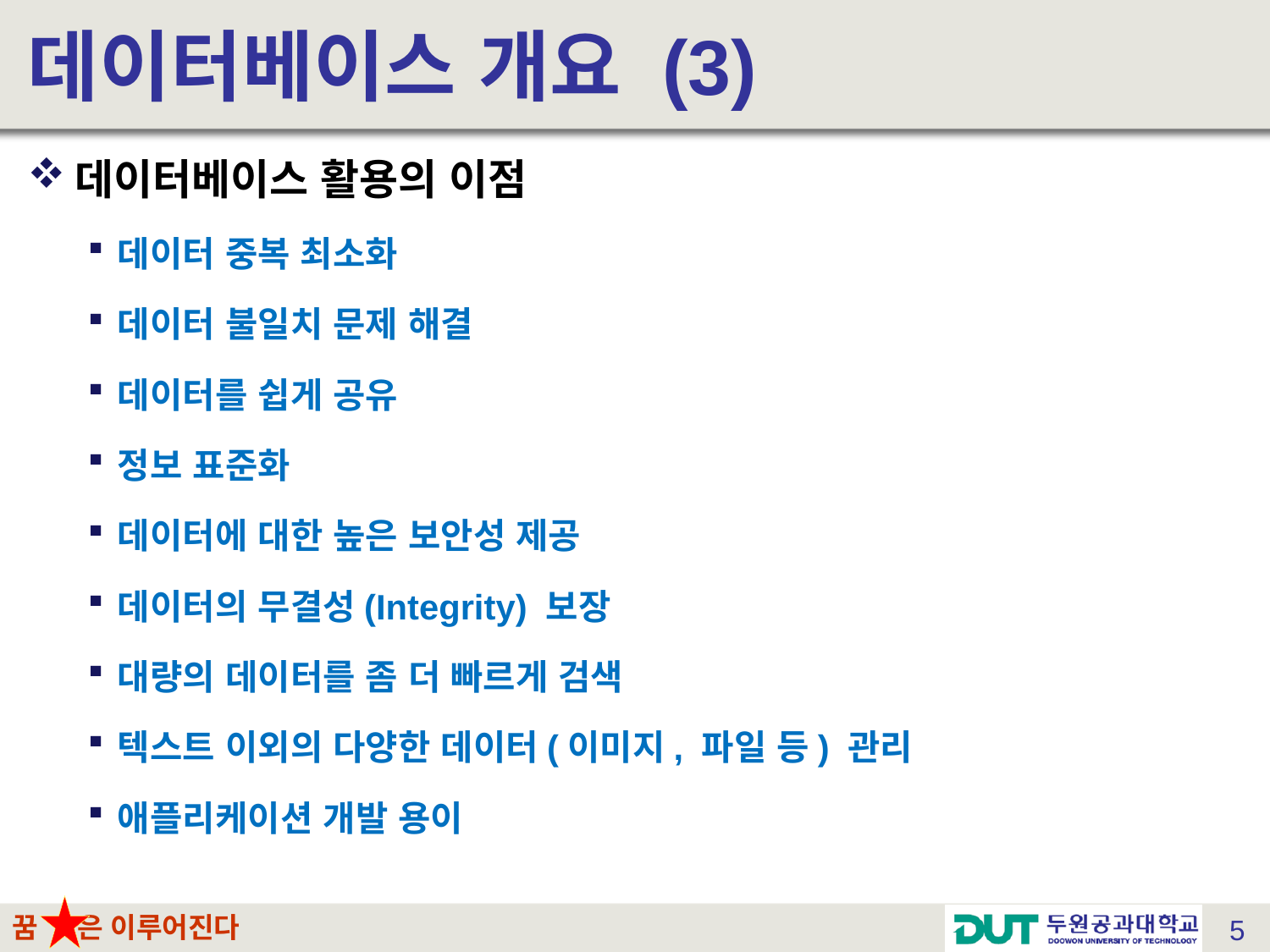

# 데이터베이스 개요 (3)
데이터베이스 활용의 이점
데이터 중복 최소화
데이터 불일치 문제 해결
데이터를 쉽게 공유
정보 표준화
데이터에 대한 높은 보안성 제공
데이터의 무결성(Integrity) 보장
대량의 데이터를 좀 더 빠르게 검색
텍스트 이외의 다양한 데이터(이미지, 파일 등) 관리
애플리케이션 개발 용이